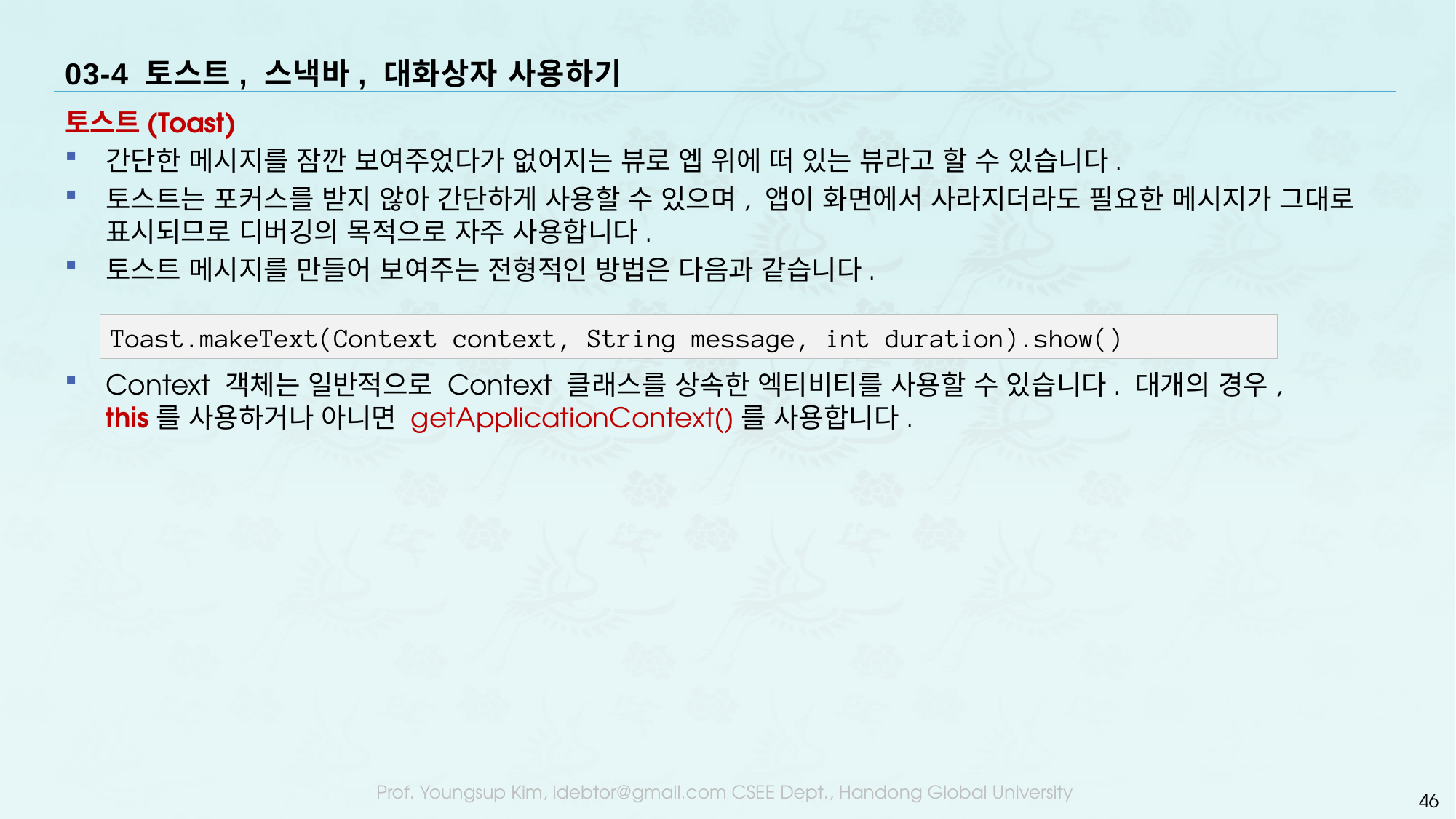

# 03-4 토스트, 스낵바, 대화상자 사용하기
토스트(Toast)
간단한 메시지를 잠깐 보여주었다가 없어지는 뷰로 엡 위에 떠 있는 뷰라고 할 수 있습니다.
토스트는 포커스를 받지 않아 간단하게 사용할 수 있으며, 앱이 화면에서 사라지더라도 필요한 메시지가 그대로 표시되므로 디버깅의 목적으로 자주 사용합니다.
토스트 메시지를 만들어 보여주는 전형적인 방법은 다음과 같습니다.

Context 객체는 일반적으로 Context 클래스를 상속한 엑티비티를 사용할 수 있습니다. 대개의 경우,
this를 사용하거나 아니면 getApplicationContext()를 사용합니다.

Toast.makeText(Context context, String message, int duration).show()
46